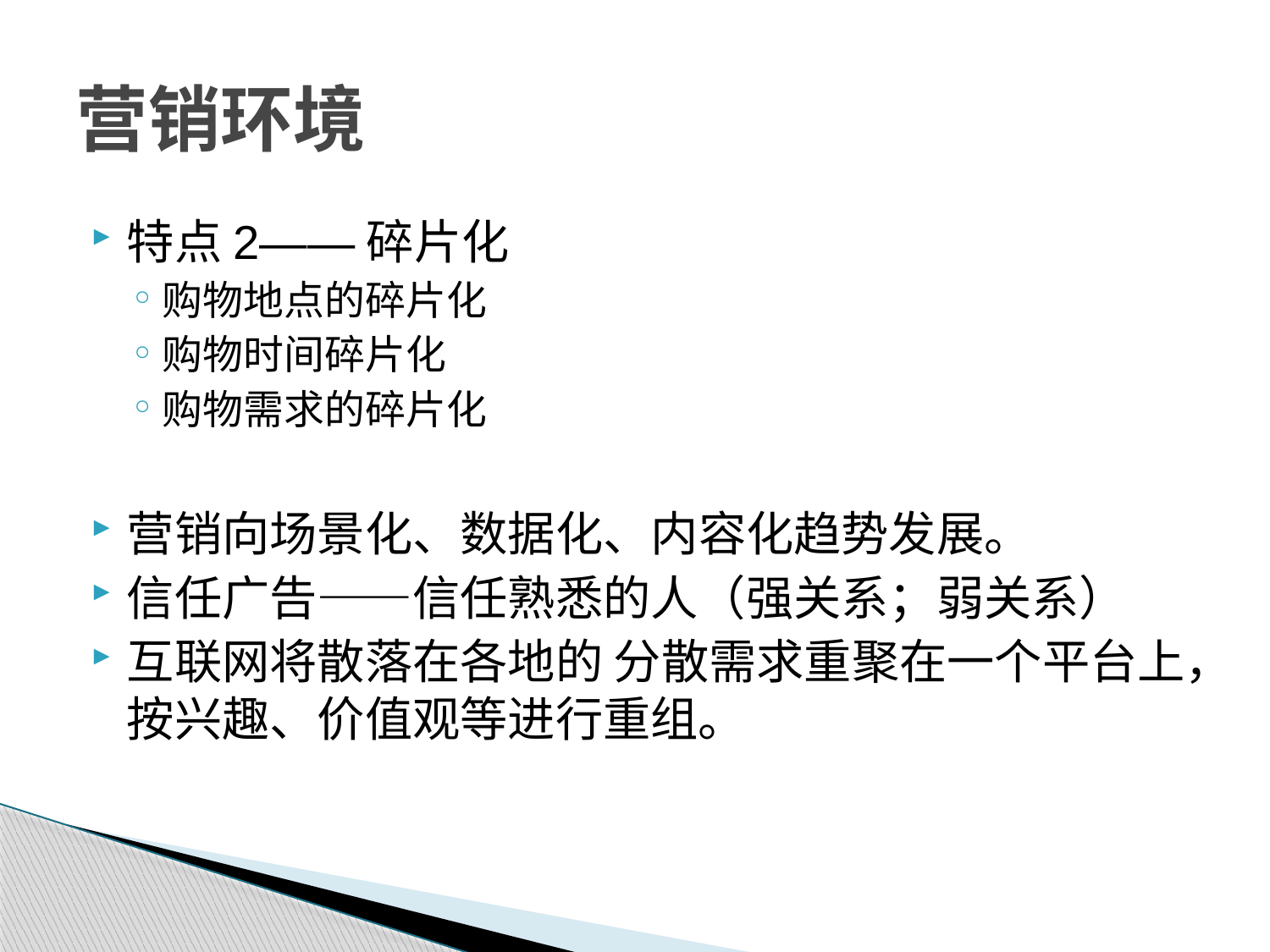

# 营销环境
特点2——碎片化
购物地点的碎片化
购物时间碎片化
购物需求的碎片化

营销向场景化、数据化、内容化趋势发展。
信任广告——信任熟悉的人（强关系；弱关系）
互联网将散落在各地的 分散需求重聚在一个平台上，按兴趣、价值观等进行重组。